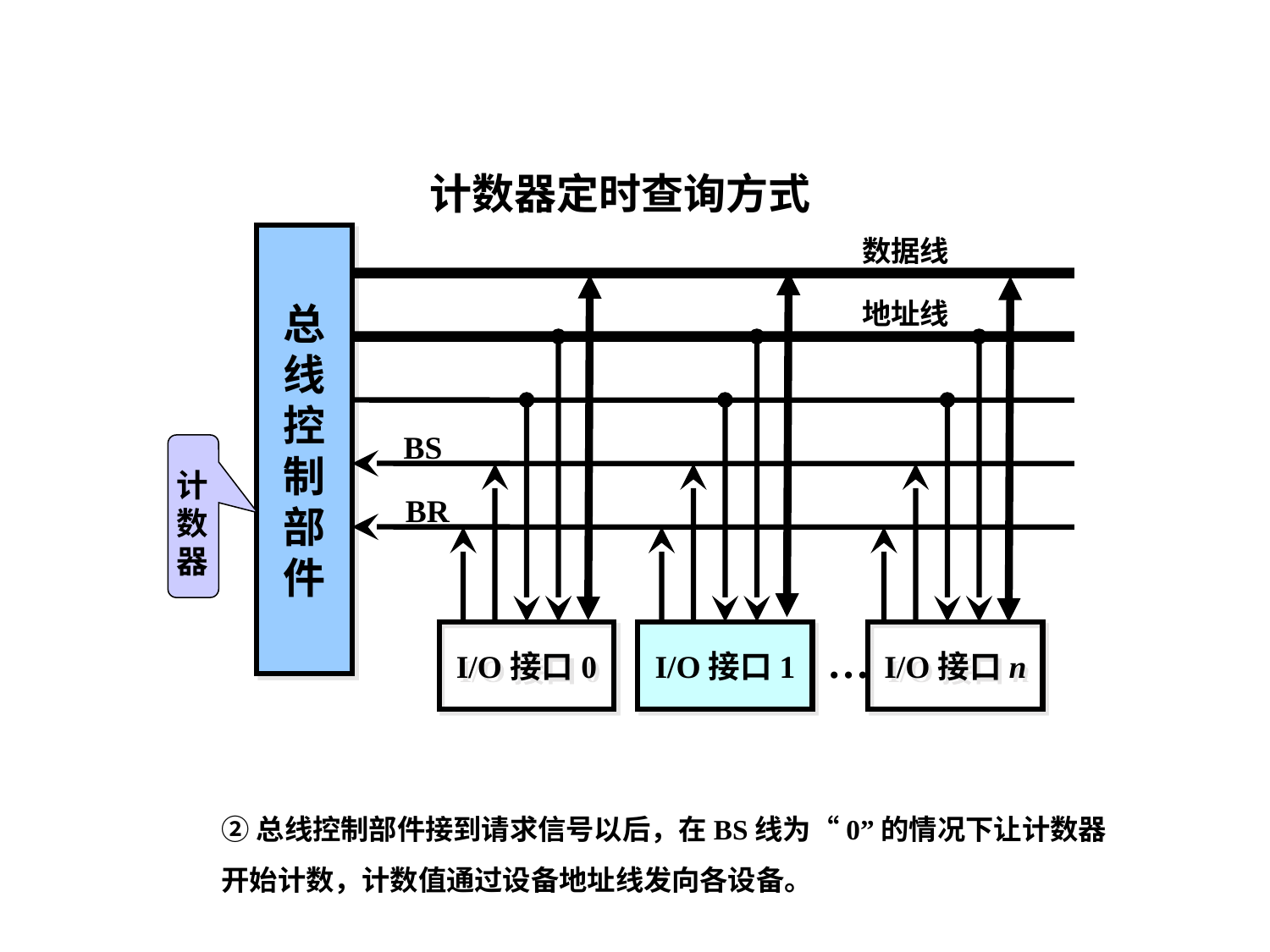

计数器定时查询方式
总
线
控
制
部
件
数据线

地址线

BS

BR

I/O接口0
I/O接口1
I/O接口n
…

计
数
器
②总线控制部件接到请求信号以后，在BS线为“0”的情况下让计数器开始计数，计数值通过设备地址线发向各设备。